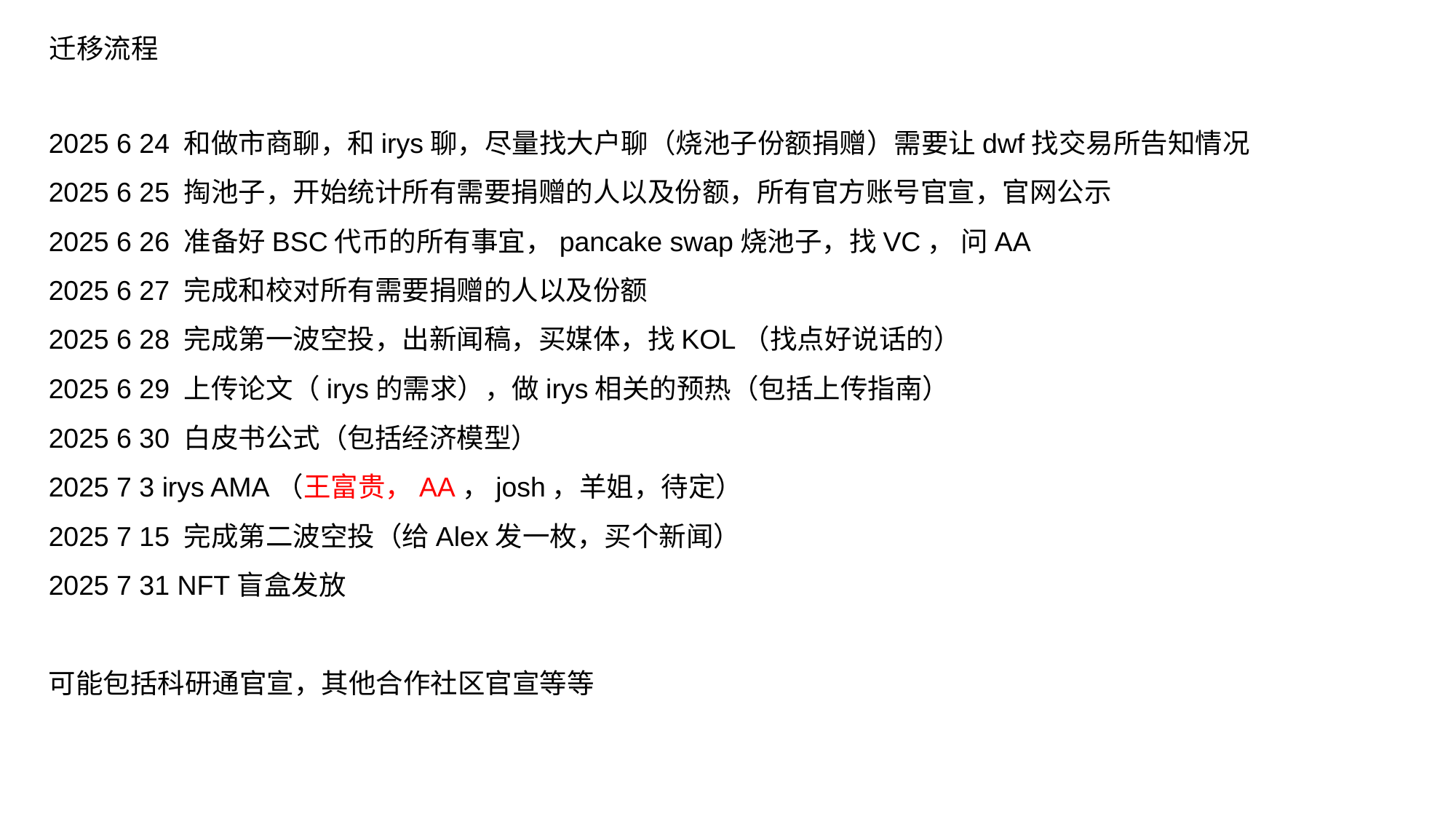

迁移流程
2025 6 24 和做市商聊，和irys聊，尽量找大户聊（烧池子份额捐赠）需要让dwf找交易所告知情况
2025 6 25 掏池子，开始统计所有需要捐赠的人以及份额，所有官方账号官宣，官网公示
2025 6 26 准备好BSC代币的所有事宜，pancake swap烧池子，找VC， 问AA
2025 6 27 完成和校对所有需要捐赠的人以及份额
2025 6 28 完成第一波空投，出新闻稿，买媒体，找KOL（找点好说话的）
2025 6 29 上传论文（irys的需求），做irys相关的预热（包括上传指南）
2025 6 30 白皮书公式（包括经济模型）
2025 7 3 irys AMA（王富贵，AA，josh，羊姐，待定）
2025 7 15 完成第二波空投（给Alex发一枚，买个新闻）
2025 7 31 NFT盲盒发放

可能包括科研通官宣，其他合作社区官宣等等